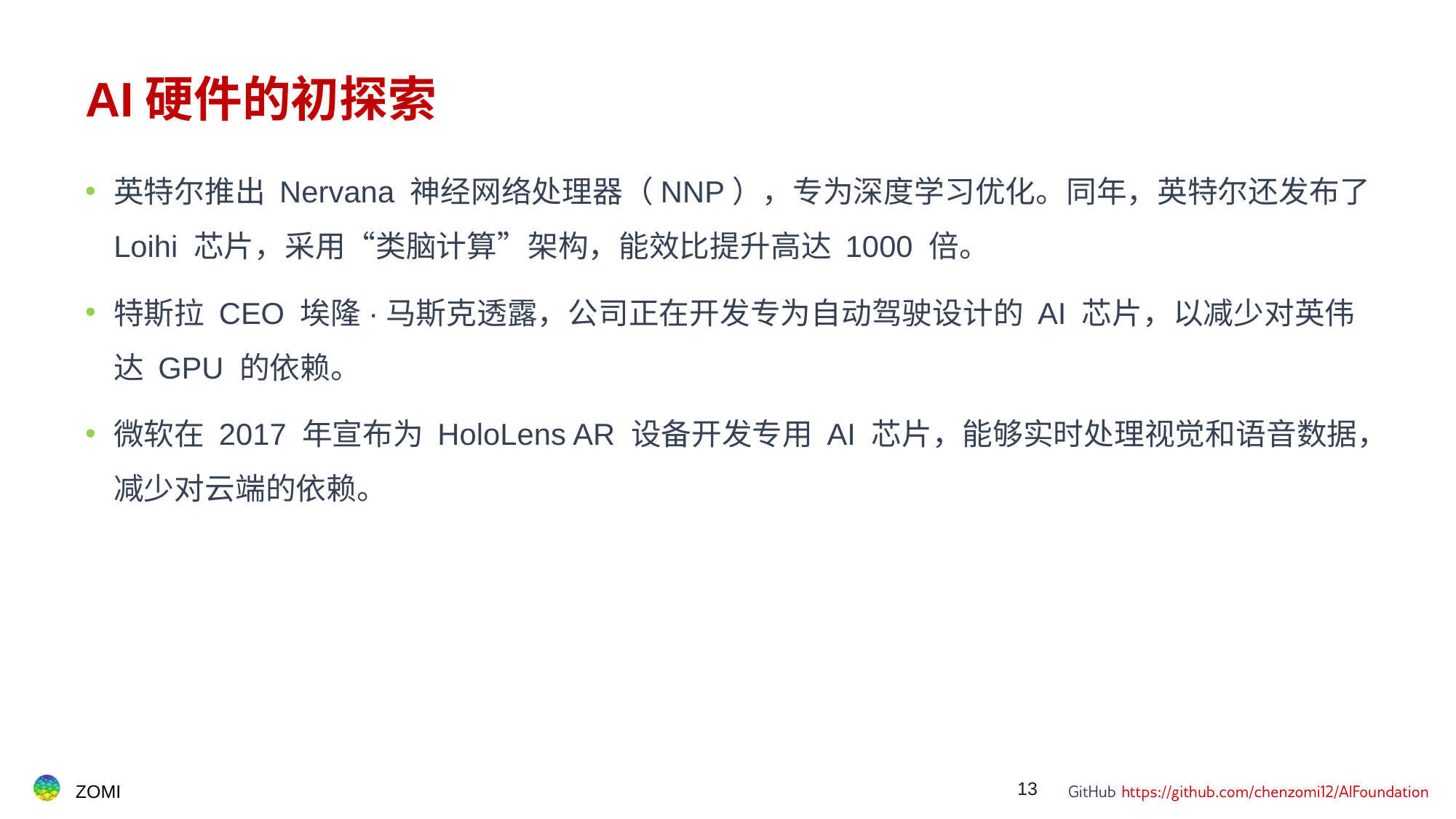

# AI硬件的初探索
英特尔推出 Nervana 神经网络处理器（NNP），专为深度学习优化。同年，英特尔还发布了 Loihi 芯片，采用“类脑计算”架构，能效比提升高达 1000 倍。
特斯拉 CEO 埃隆·马斯克透露，公司正在开发专为自动驾驶设计的 AI 芯片，以减少对英伟达 GPU 的依赖。
微软在 2017 年宣布为 HoloLens AR 设备开发专用 AI 芯片，能够实时处理视觉和语音数据，减少对云端的依赖。